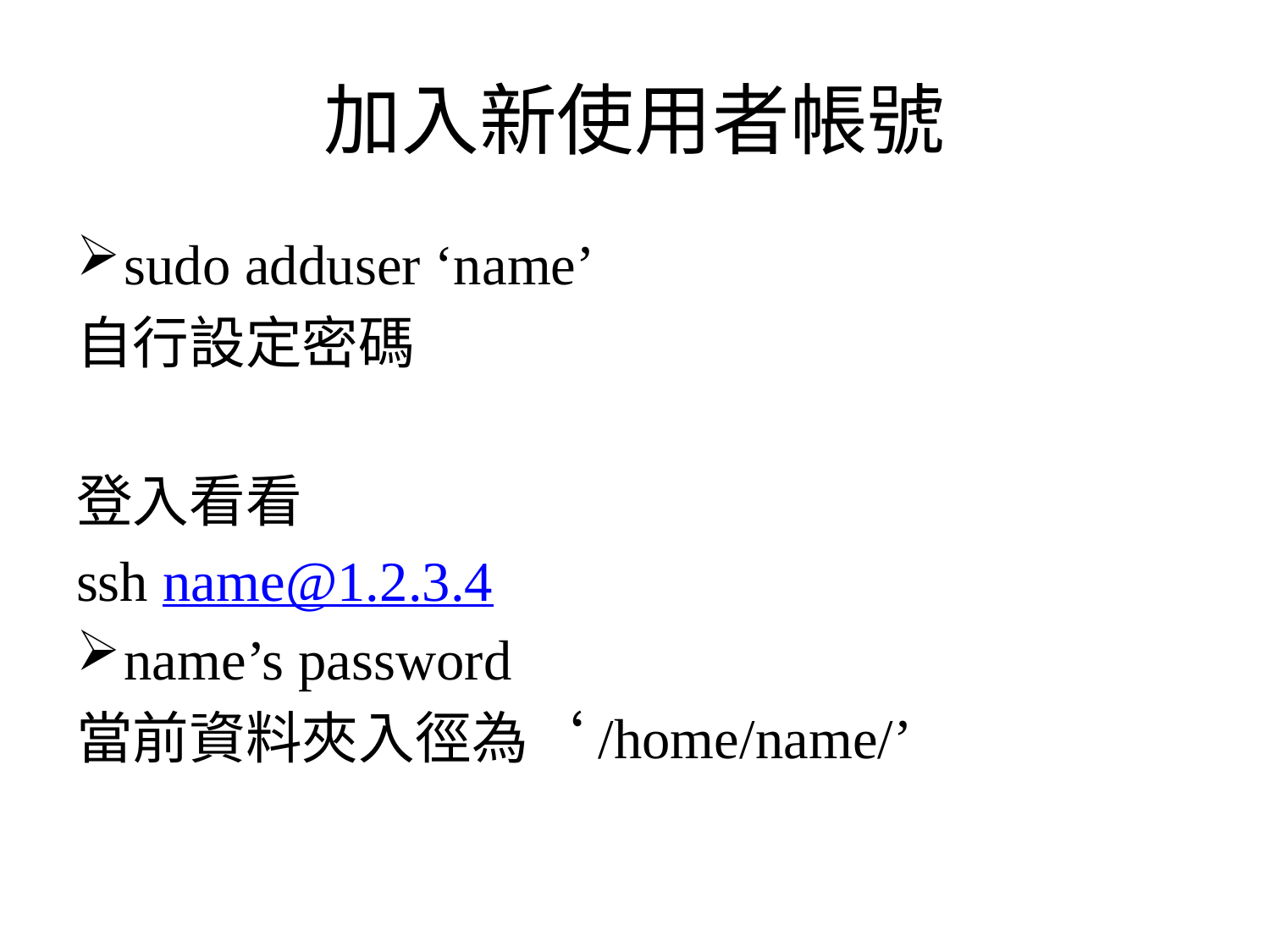

# 加入新使用者帳號
sudo adduser ‘name’
自行設定密碼

登入看看
ssh name@1.2.3.4
name’s password
當前資料夾入徑為‘/home/name/’